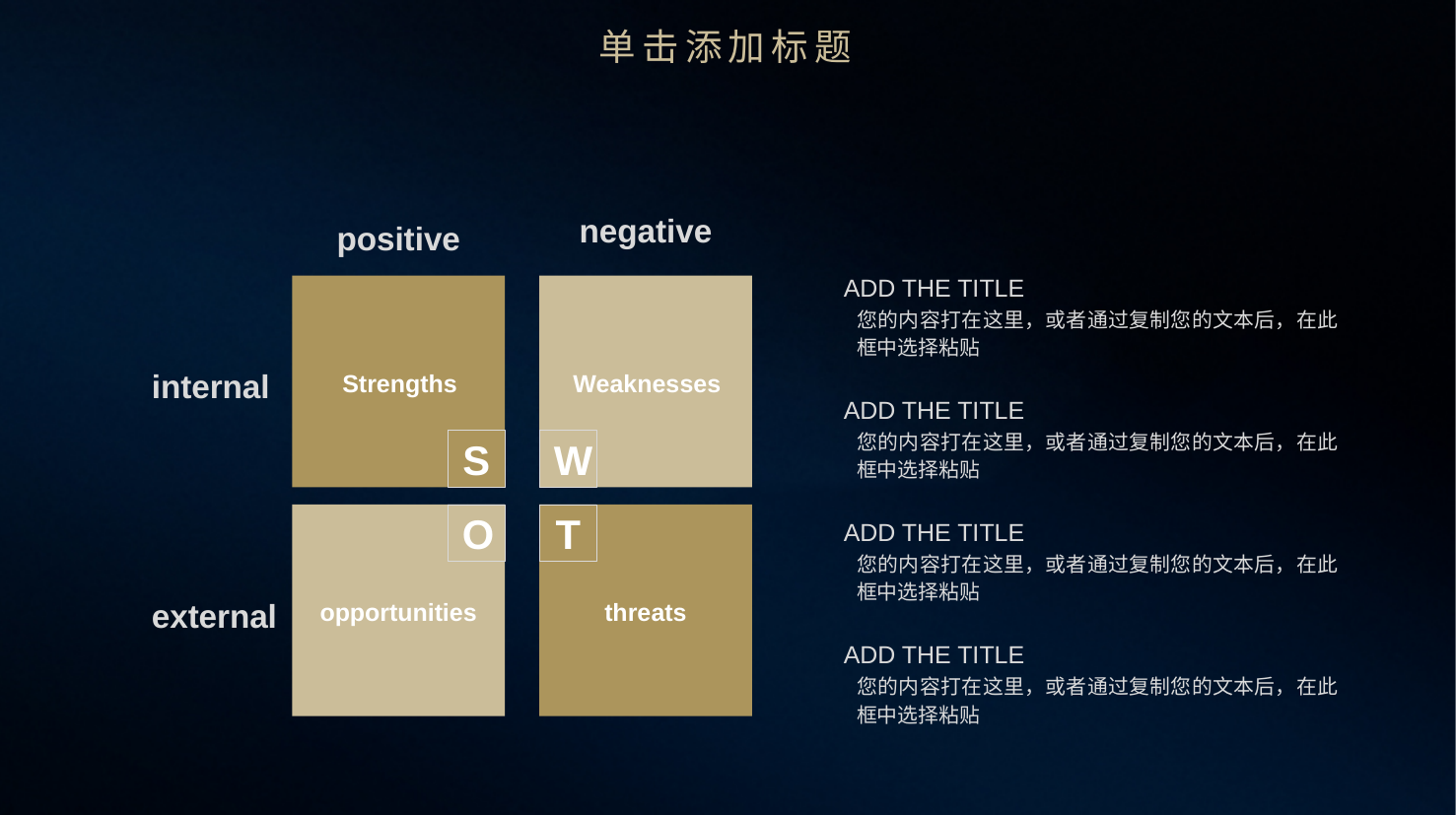

negative
positive
ADD THE TITLE
您的内容打在这里，或者通过复制您的文本后，在此框中选择粘贴

S
Strengths

W
Weaknesses
internal
ADD THE TITLE
您的内容打在这里，或者通过复制您的文本后，在此框中选择粘贴

O
opportunities

T
threats
ADD THE TITLE
您的内容打在这里，或者通过复制您的文本后，在此框中选择粘贴
external
ADD THE TITLE
您的内容打在这里，或者通过复制您的文本后，在此框中选择粘贴